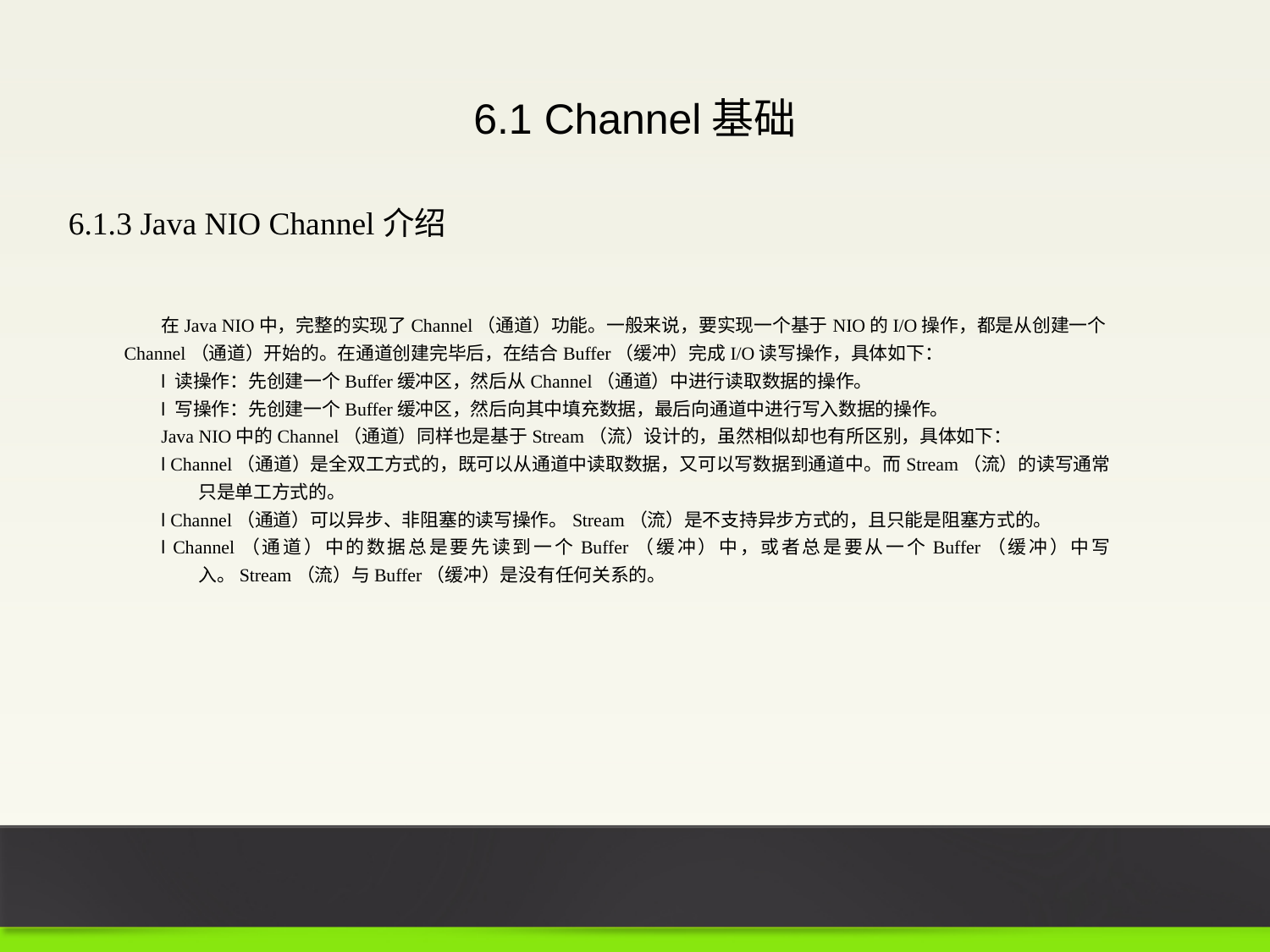

6.1 Channel基础
6.1.3 Java NIO Channel介绍
在Java NIO中，完整的实现了Channel（通道）功能。一般来说，要实现一个基于NIO的I/O操作，都是从创建一个Channel（通道）开始的。在通道创建完毕后，在结合Buffer（缓冲）完成I/O读写操作，具体如下：
l 读操作：先创建一个Buffer缓冲区，然后从Channel（通道）中进行读取数据的操作。
l 写操作：先创建一个Buffer缓冲区，然后向其中填充数据，最后向通道中进行写入数据的操作。
Java NIO中的Channel（通道）同样也是基于Stream（流）设计的，虽然相似却也有所区别，具体如下：
l Channel（通道）是全双工方式的，既可以从通道中读取数据，又可以写数据到通道中。而Stream（流）的读写通常只是单工方式的。
l Channel（通道）可以异步、非阻塞的读写操作。Stream（流）是不支持异步方式的，且只能是阻塞方式的。
l Channel（通道）中的数据总是要先读到一个Buffer（缓冲）中，或者总是要从一个Buffer（缓冲）中写入。Stream（流）与Buffer（缓冲）是没有任何关系的。